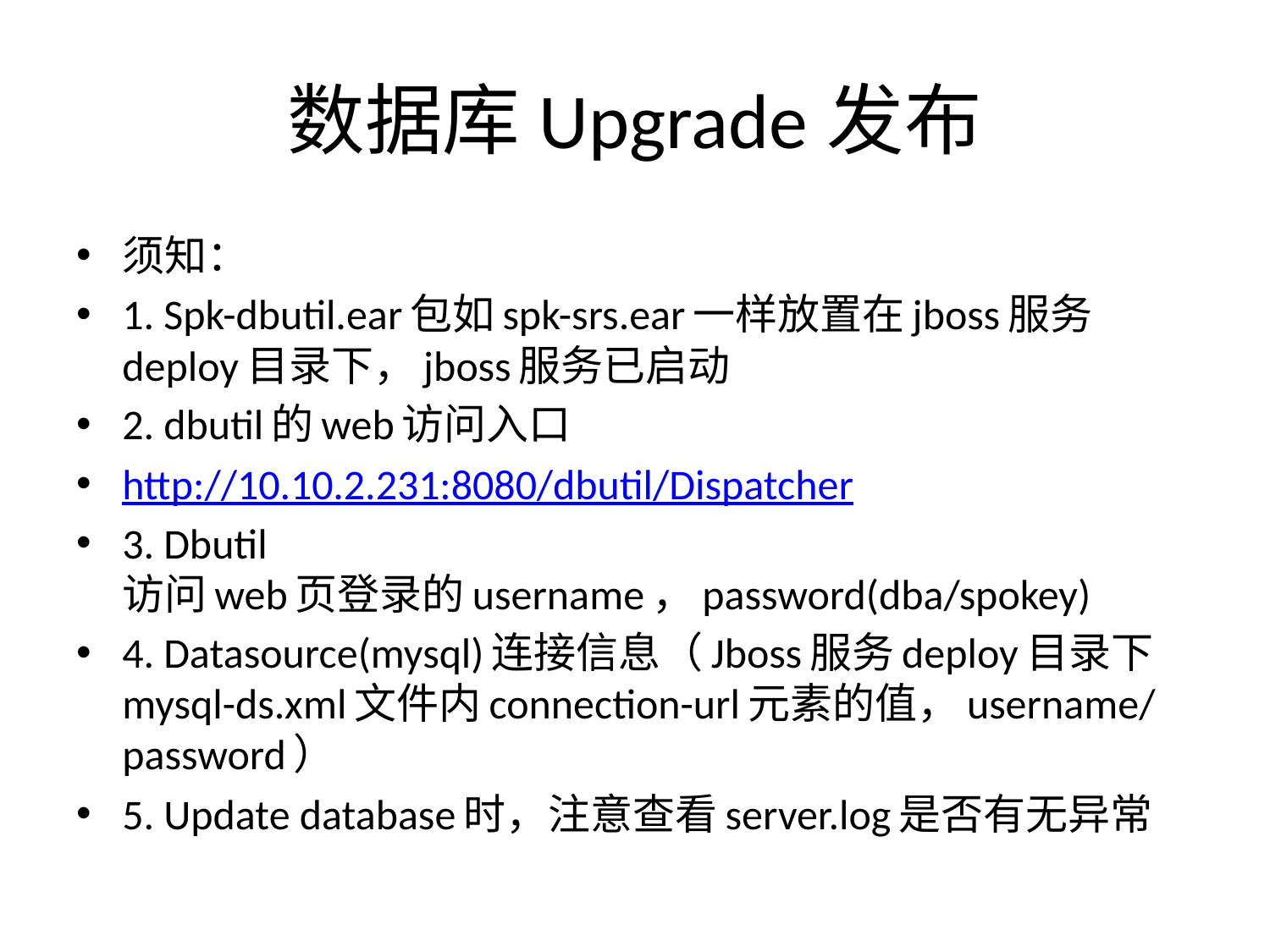

# 数据库Upgrade发布
须知：
1. Spk-dbutil.ear包如spk-srs.ear一样放置在jboss服务deploy目录下，jboss服务已启动
2. dbutil的web访问入口
http://10.10.2.231:8080/dbutil/Dispatcher
3. Dbutil 访问web页登录的username，password(dba/spokey)
4. Datasource(mysql)连接信息（Jboss服务deploy目录下mysql-ds.xml文件内connection-url元素的值，username/password）
5. Update database时，注意查看server.log是否有无异常